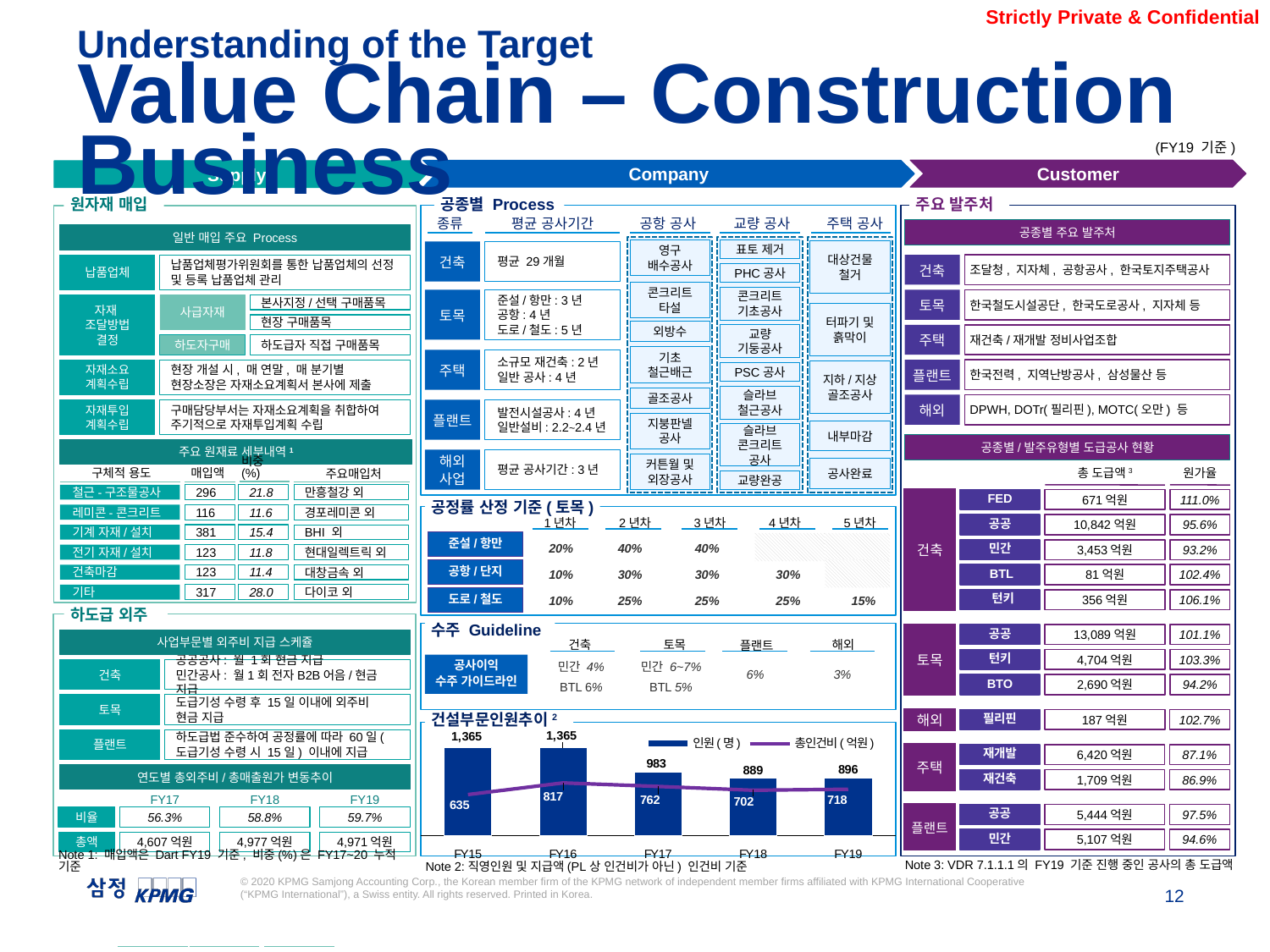

Understanding of the Target
Value Chain – Construction Business
(FY19 기준)
Customer
Company
Supply
원자재 매입
공종별 Process
주요 발주처

종류
평균 공사기간
공항 공사
교량 공사
주택 공사
공종별 주요 발주처
일반 매입 주요 Process

대상건물
철거
터파기 및
흙막이
지하/지상
골조공사
내부마감
공사완료

영구
배수공사
콘크리트
타설
외방수
기초 철근배근
골조공사
지붕판넬 공사
커튼월 및
외장공사

표토 제거
PHC공사
콘크리트
기초공사
교량
기둥공사
PSC공사
슬라브
철근공사
슬라브 콘크리트공사
교량완공
건축
평균 29개월
납품업체
납품업체평가위원회를 통한 납품업체의 선정 및 등록 납품업체 관리
건축
조달청, 지자체, 공항공사, 한국토지주택공사
토목
준설/항만: 3년
공항: 4년
도로/철도: 5년
토목
한국철도시설공단, 한국도로공사, 지자체 등
자재
조달방법
결정
사급자재
본사지정/선택 구매품목
현장 구매품목
주택
재건축/재개발 정비사업조합
하도자구매
하도급자 직접 구매품목
주택
소규모 재건축: 2년
일반 공사: 4년
자재소요
계획수립
현장 개설 시, 매 연말, 매 분기별 현장소장은 자재소요계획서 본사에 제출
플랜트
한국전력, 지역난방공사, 삼성물산 등
해외
DPWH, DOTr(필리핀), MOTC(오만) 등
자재투입
계획수립
구매담당부서는 자재소요계획을 취합하여 주기적으로 자재투입계획 수립
플랜트
발전시설공사: 4년
일반설비: 2.2~2.4년
공종별/발주유형별 도급공사 현황
주요 원재료 세부내역1
매입액
비중(%)
구체적 용도
주요매입처
철근-구조물공사
296
21.8
만흥철강 외
레미콘-콘크리트
116
11.6
경포레미콘 외
기계 자재/설치
381
15.4
BHI 외
전기 자재/설치
123
11.8
현대일렉트릭 외
건축마감
123
11.4
대창금속 외
기타
317
28.0
다이코 외
해외
사업
평균 공사기간: 3년
총 도급액3
원가율
건축
FED
671억원
111.0%
공정률 산정 기준(토목)

2년차
3년차
4년차
5년차
1년차
준설/항만

40%
20%
40%

공항/단지
10%
30%
30%
30%

도로/철도
25%
25%
15%
25%
10%
공공
10,842억원
95.6%
민간
3,453억원
93.2%
 BTL
81억원
102.4%
 턴키
356억원
106.1%
하도급 외주

수주 Guideline

토목
공공
13,089억원
101.1%
사업부문별 외주비 지급 스케쥴
토목
건축
해외
플랜트
턴키
4,704억원
103.3%
공사이익
수주 가이드라인
건축
공공공사: 월 1회 현금 지급
민간공사: 월1회 전자B2B어음/현금 지급
민간 4%
민간 6~7%
6%
3%
BTO
2,690억원
94.2%
BTL 6%
BTL 5%
토목
도급기성 수령 후 15일 이내에 외주비
현금 지급
해외
필리핀
187억원
102.7%
건설부문인원추이2

### Chart

| Category |  |  |
|---|---|---|
| FY15 | 1365.2500000000239 | 634.60892459 |
| FY16 | 1365.2500000000164 | 817.24277262 |
| FY17 | 982.8333333334226 | 761.89967457 |
| FY18 | 888.916666666729 | 702.45462848 |
| FY19 | 895.6666666667347 | 718.27805188 |
플랜트
하도급법 준수하여 공정률에 따라 60일(도급기성 수령 시 15일) 이내에 지급
주택
재개발
6,420억원
87.1%
연도별 총외주비/총매출원가 변동추이
재건축
1,709억원
86.9%
FY17
FY18
FY19
비율
56.3%
58.8%
59.7%
플랜트
공공
5,444억원
97.5%
민간
5,107억원
94.6%
총액
4,607억원
4,977억원
4,971억원
Note 1: 매입액은 Dart FY19 기준, 비중(%)은 FY17~20 누적 기준
Note 2:직영인원 및 지급액(PL상 인건비가 아닌) 인건비 기준
Note 3: VDR 7.1.1.1의 FY19 기준 진행 중인 공사의 총 도급액
Note 1: ‘19년 3Q 구입 차량 대상